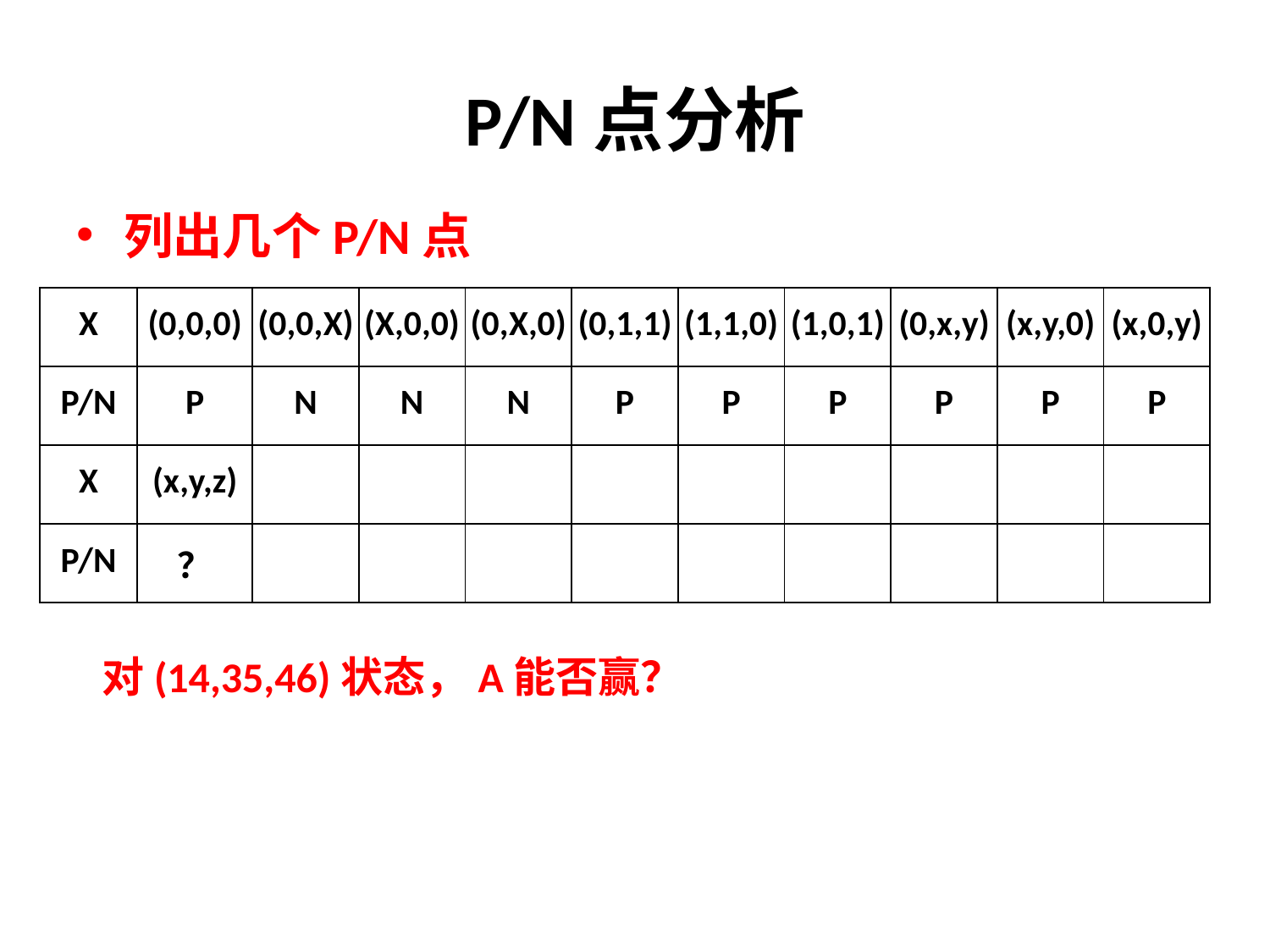

# P/N点分析
列出几个P/N点
| X | (0,0,0) | (0,0,X) | (X,0,0) | (0,X,0) | (0,1,1) | (1,1,0) | (1,0,1) | (0,x,y) | (x,y,0) | (x,0,y) |
| --- | --- | --- | --- | --- | --- | --- | --- | --- | --- | --- |
| P/N | P | N | N | N | P | P | P | P | P | P |
| X | (x,y,z) |  |  |  |  |  |  |  |  |  |
| P/N | ？ |  |  |  |  |  |  |  |  |  |
对(14,35,46)状态，A能否赢？